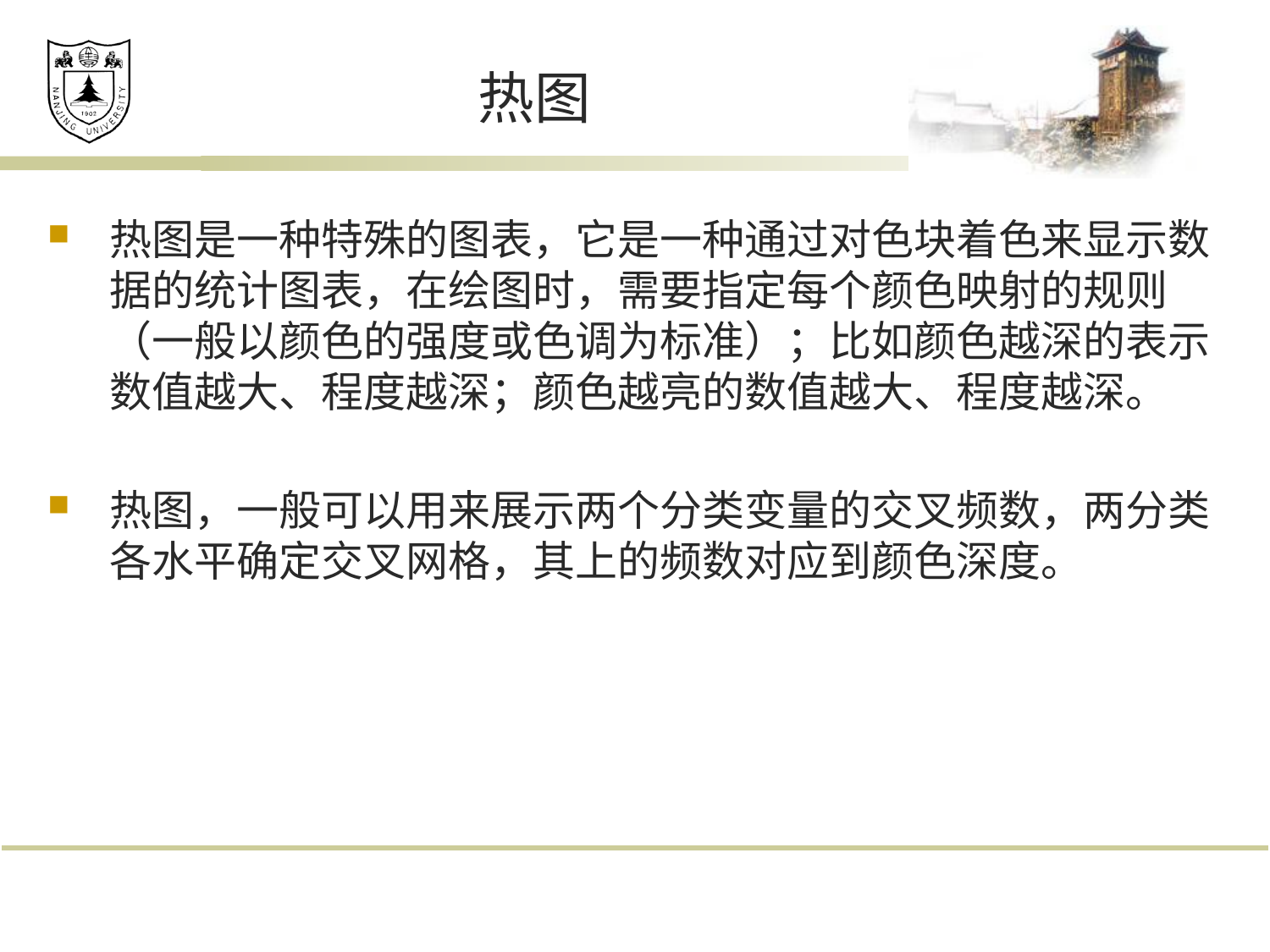

# 热图
热图是一种特殊的图表，它是一种通过对色块着色来显示数据的统计图表，在绘图时，需要指定每个颜色映射的规则（一般以颜色的强度或色调为标准）；比如颜色越深的表示数值越大、程度越深；颜色越亮的数值越大、程度越深。

热图，一般可以用来展示两个分类变量的交叉频数，两分类各水平确定交叉网格，其上的频数对应到颜色深度。